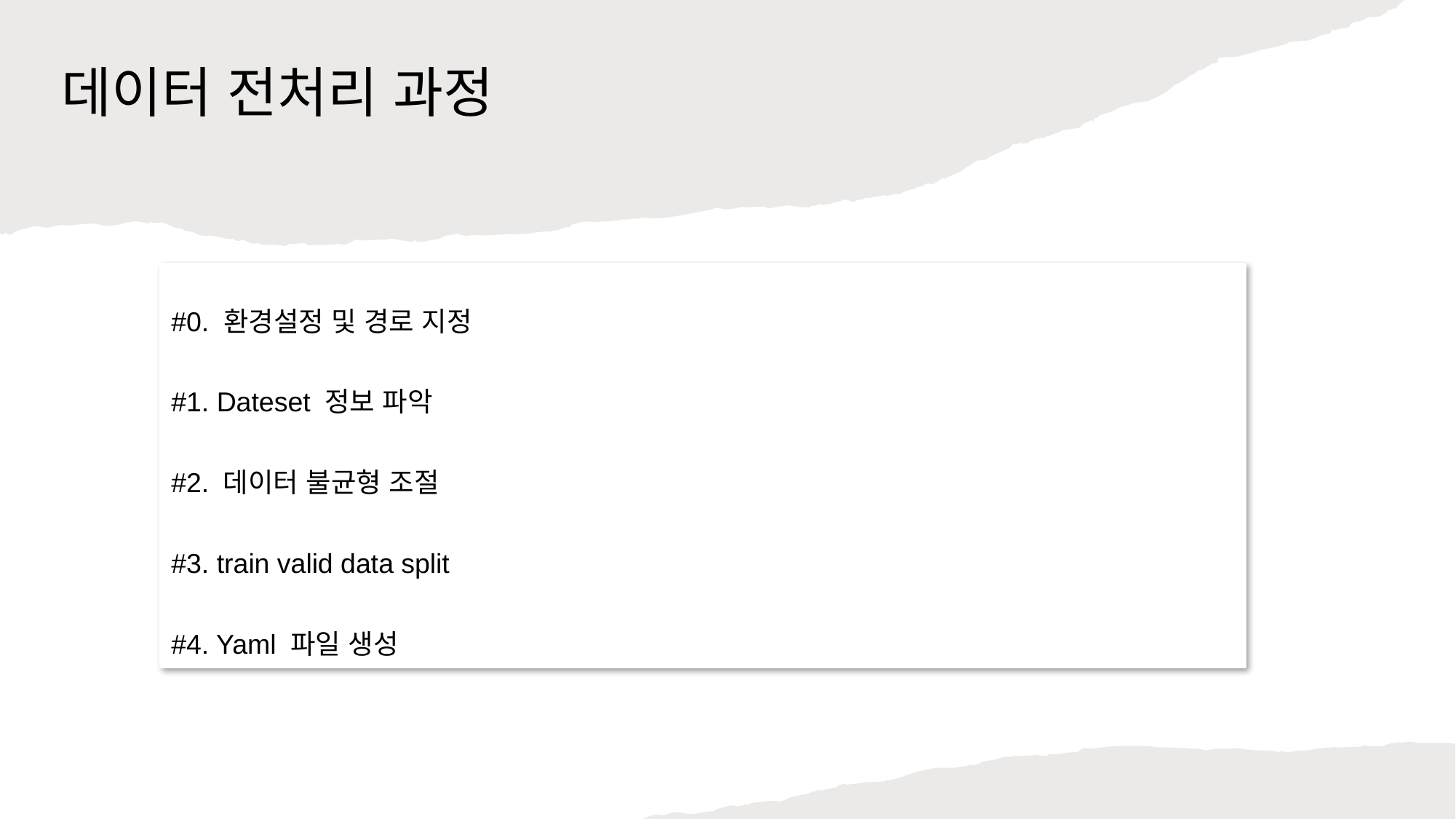

# 데이터 전처리 과정
#0. 환경설정 및 경로 지정
#1. Dateset 정보 파악
#2. 데이터 불균형 조절
#3. train valid data split
#4. Yaml 파일 생성